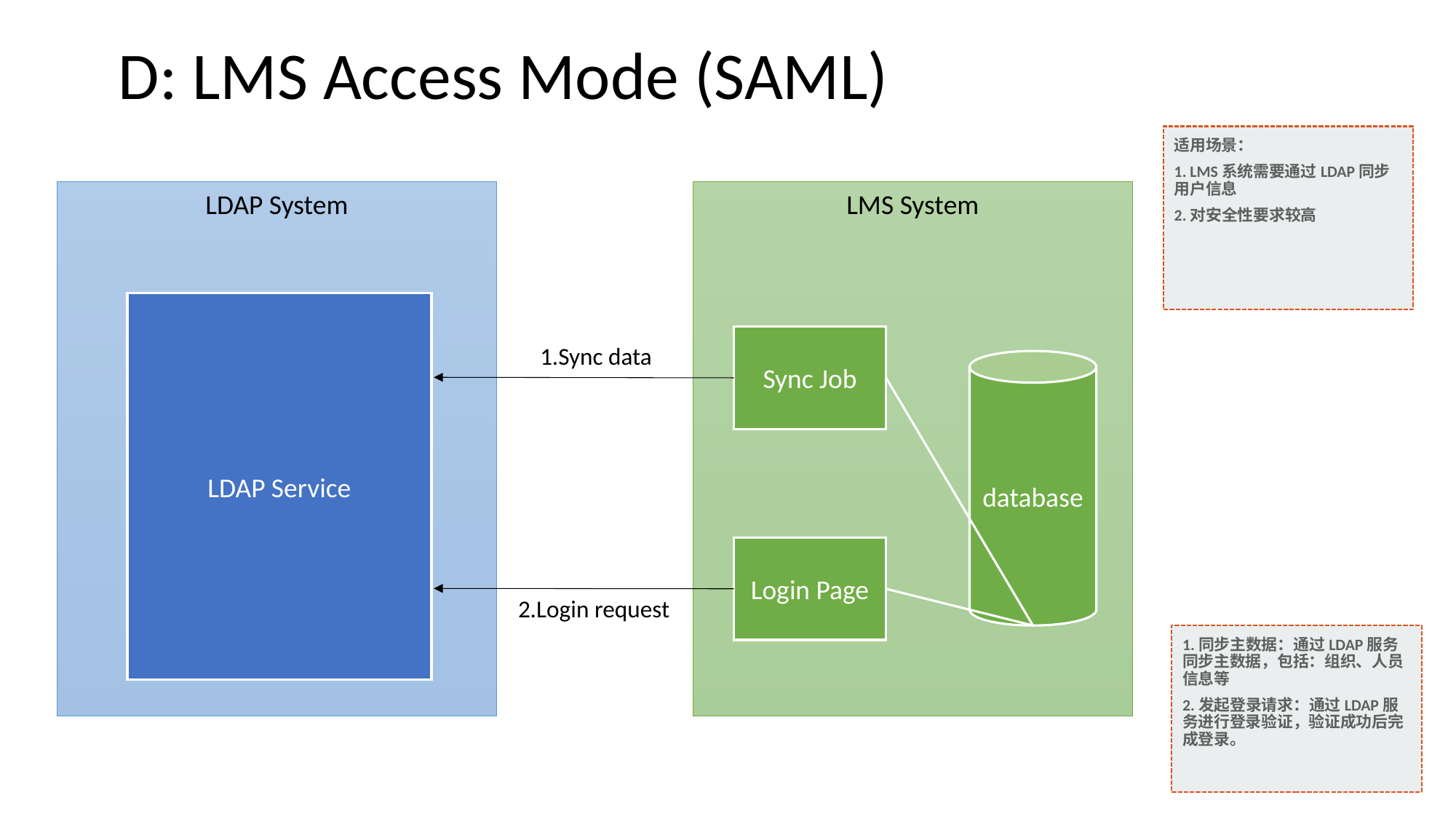

# D: LMS Access Mode (SAML)
适用场景：
1. LMS系统需要通过LDAP同步用户信息
2.对安全性要求较高
LDAP System
LMS System
LDAP Service
Sync Job
1.Sync data
database
Login Page
2.Login request
1.同步主数据：通过LDAP服务同步主数据，包括：组织、人员信息等
2.发起登录请求：通过LDAP服务进行登录验证，验证成功后完成登录。